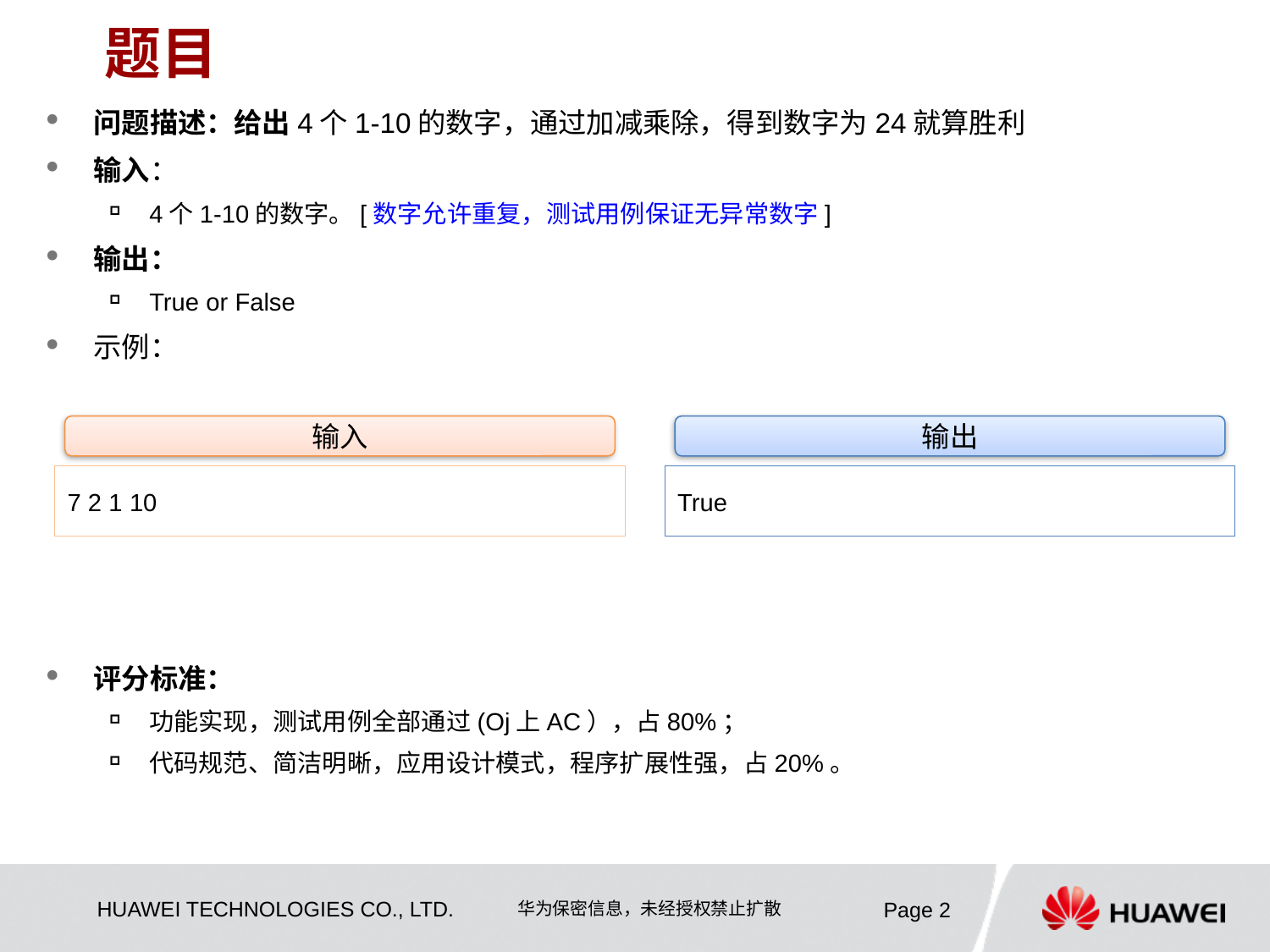

# 题目
问题描述：给出4个1-10的数字，通过加减乘除，得到数字为24就算胜利
输入：
4个1-10的数字。[数字允许重复，测试用例保证无异常数字]
输出：
True or False
示例：

评分标准：
功能实现，测试用例全部通过(Oj上AC），占80%；
代码规范、简洁明晰，应用设计模式，程序扩展性强，占20%。
输入
输出

7 2 1 10

True